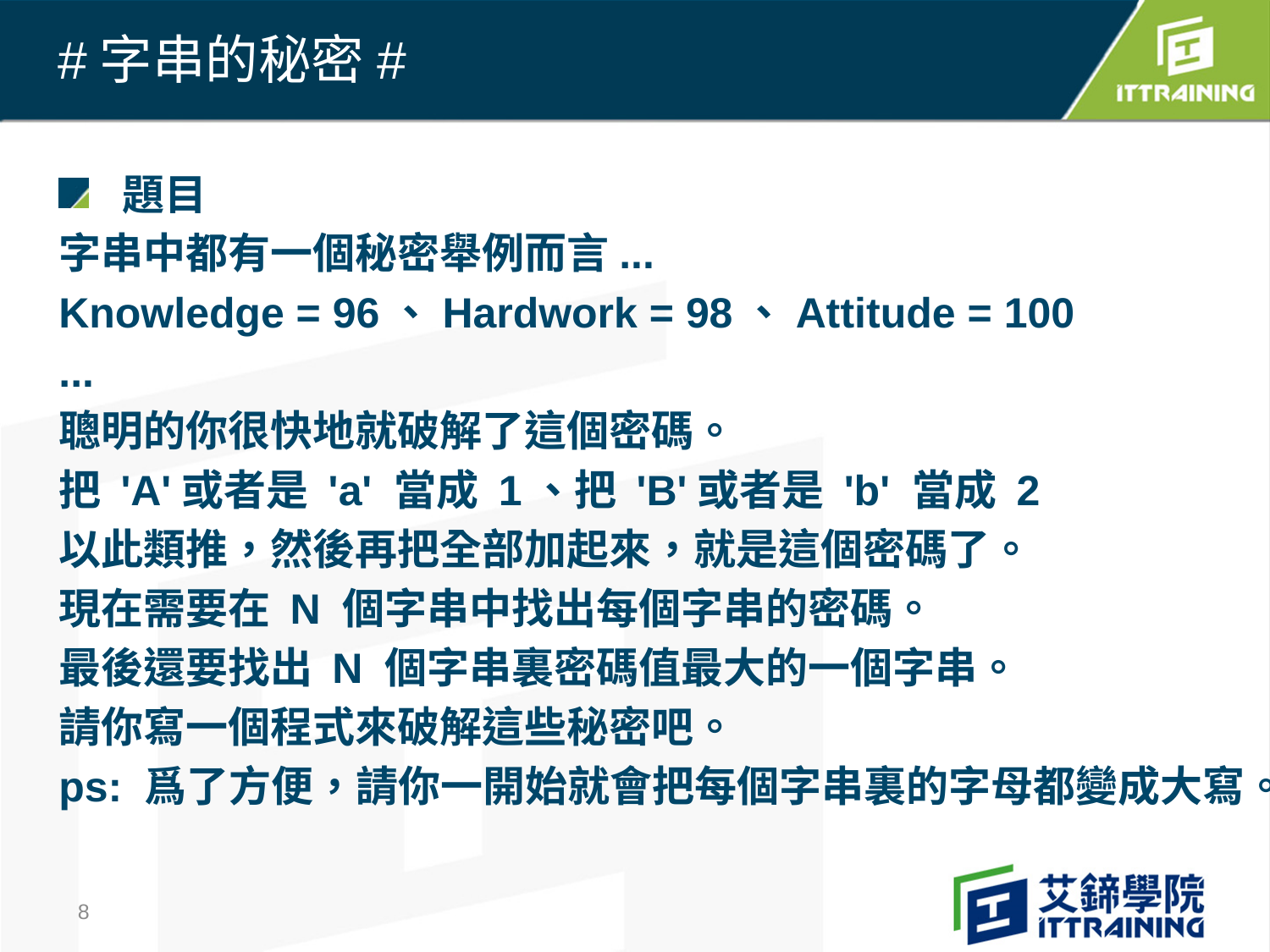

# ﻿#字串的秘密#
題目
字串中都有一個秘密舉例而言...
Knowledge = 96、Hardwork = 98、Attitude = 100
...
聰明的你很快地就破解了這個密碼。
把 'A'或者是 'a' 當成 1、把 'B'或者是 'b' 當成 2
以此類推，然後再把全部加起來，就是這個密碼了。
現在需要在 N 個字串中找出每個字串的密碼。
最後還要找出 N 個字串裏密碼值最大的一個字串。
請你寫一個程式來破解這些秘密吧。
ps: 爲了方便，請你一開始就會把每個字串裏的字母都變成大寫。

8